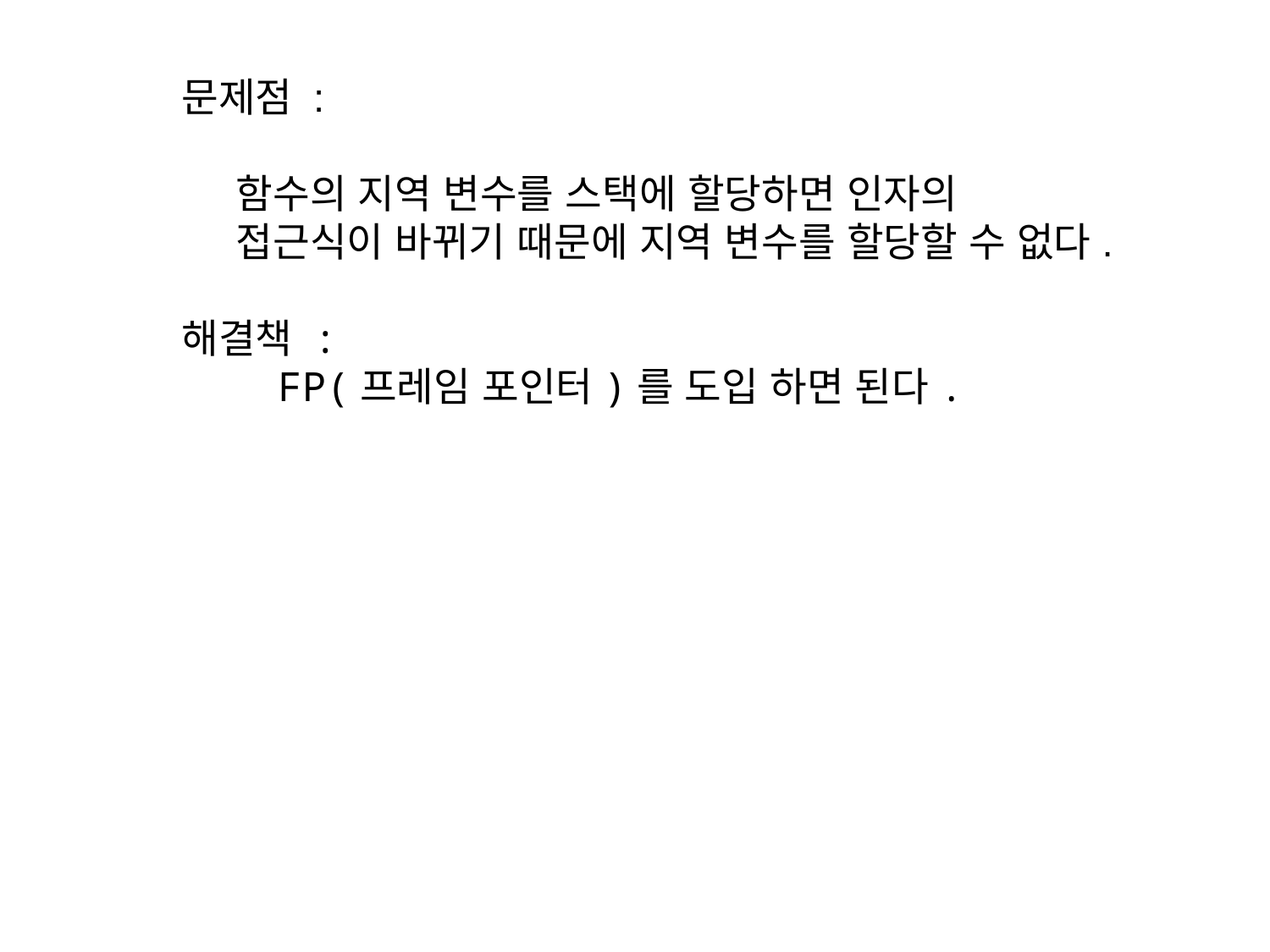

문제점 :

    함수의 지역 변수를 스택에 할당하면 인자의
    접근식이 바뀌기 때문에 지역 변수를 할당할 수 없다.

해결책 :
    FP(프레임 포인터)를 도입 하면 된다.